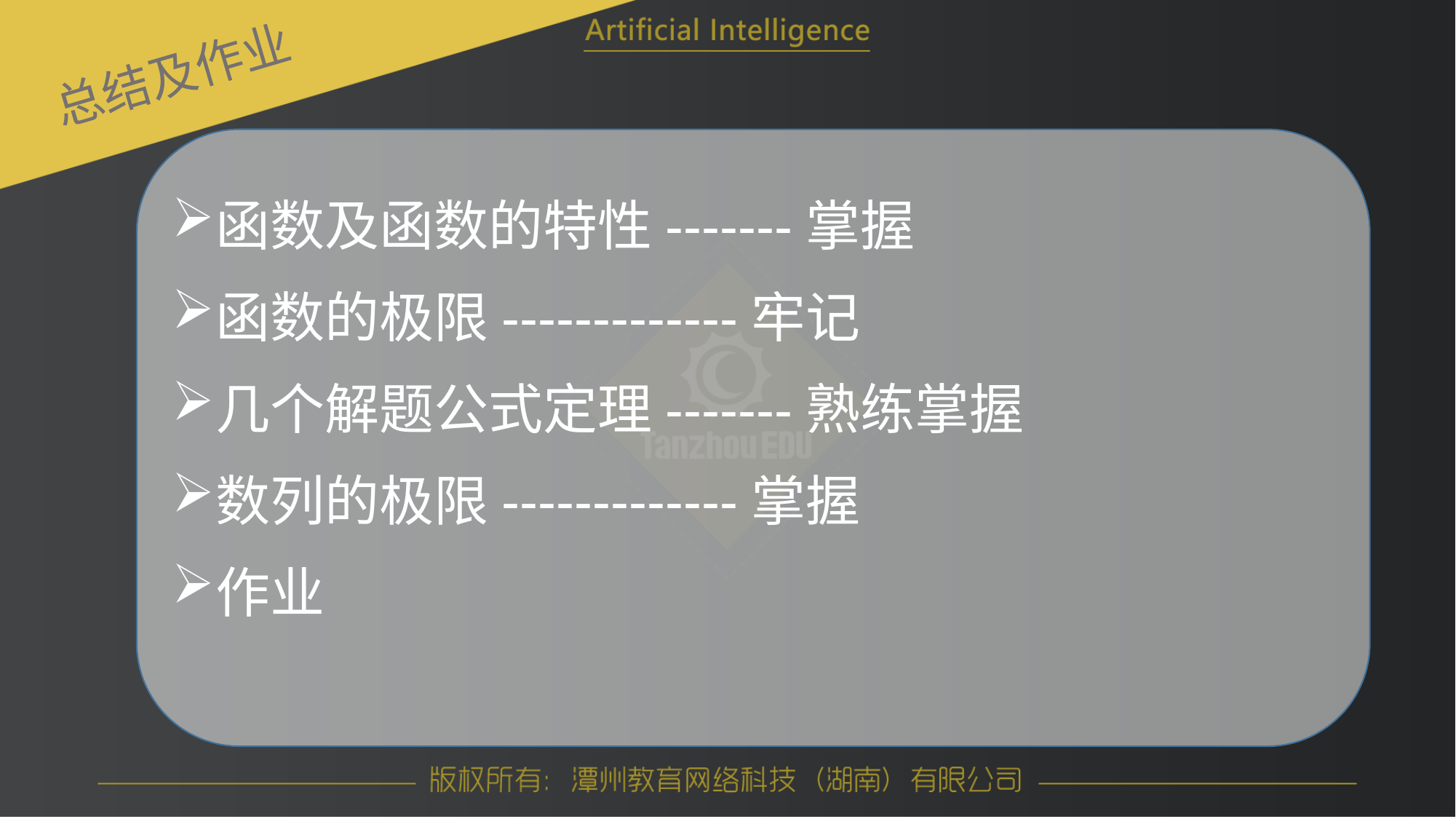

总结及作业
函数及函数的特性-------掌握
函数的极限-------------牢记
几个解题公式定理-------熟练掌握
数列的极限-------------掌握
作业